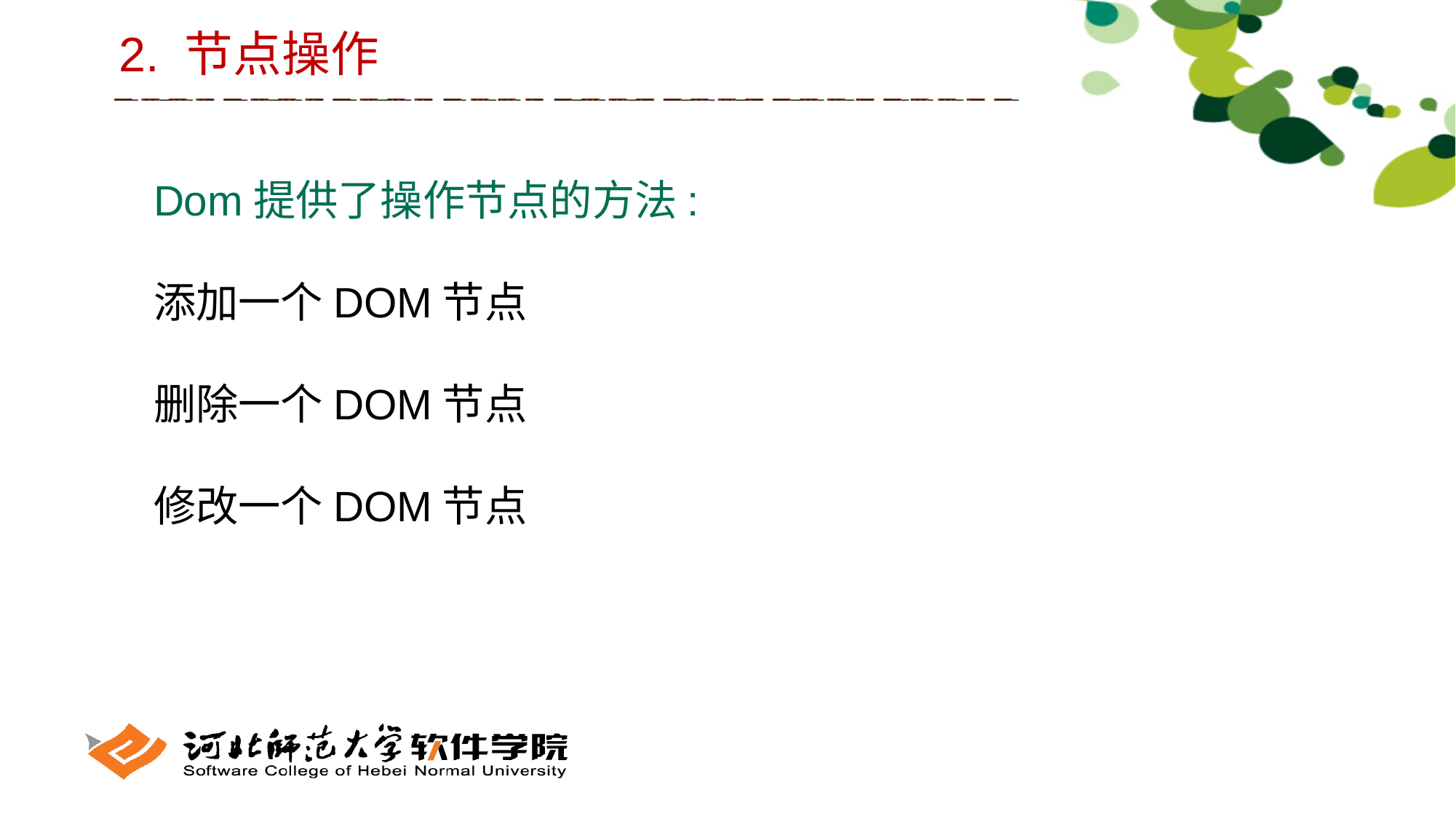

2. 节点操作
Dom提供了操作节点的方法:
添加一个DOM节点
删除一个DOM节点
修改一个DOM节点